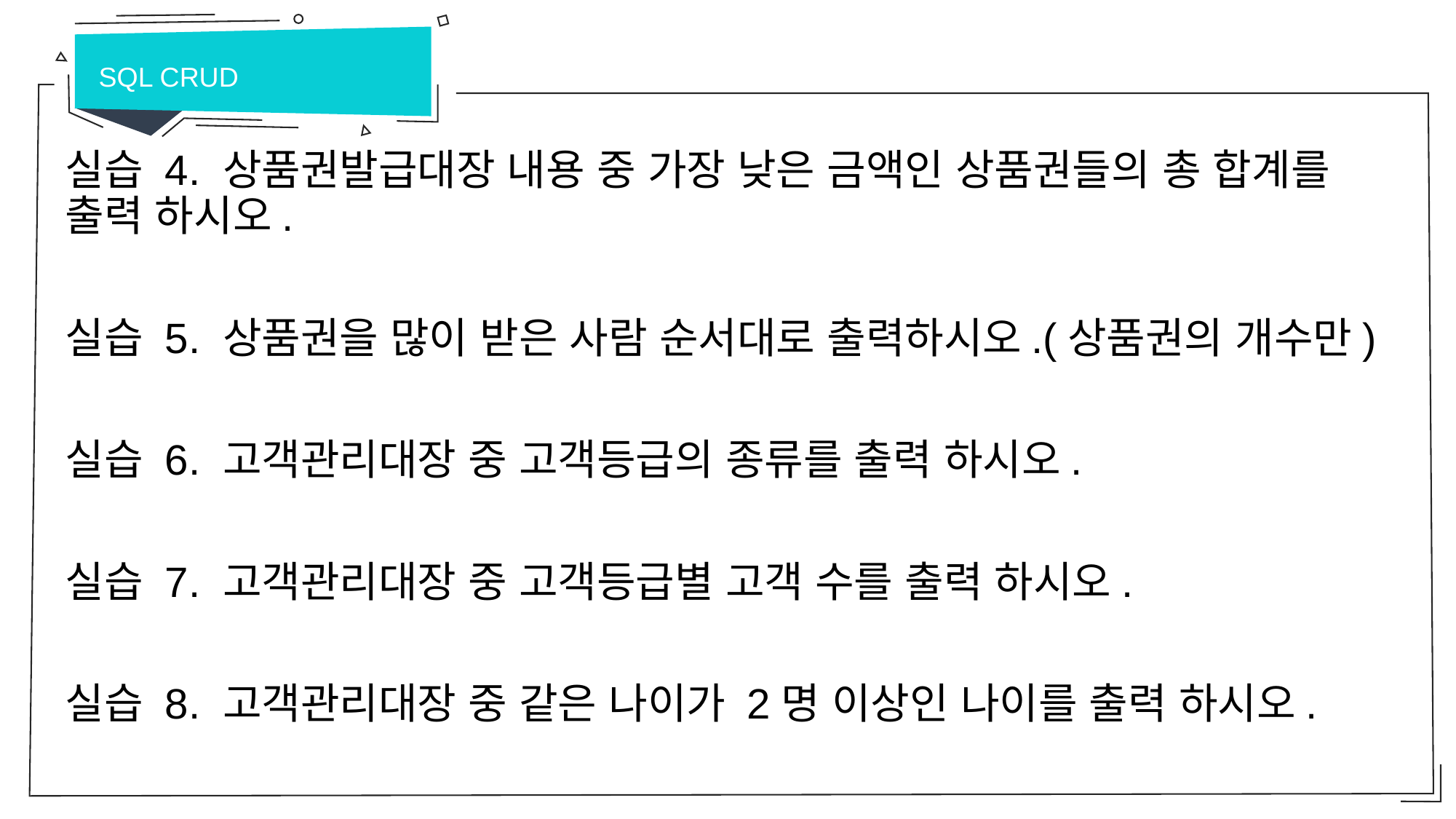

SQL CRUD
실습 4. 상품권발급대장 내용 중 가장 낮은 금액인 상품권들의 총 합계를 출력 하시오.

실습 5. 상품권을 많이 받은 사람 순서대로 출력하시오.(상품권의 개수만)

실습 6. 고객관리대장 중 고객등급의 종류를 출력 하시오.

실습 7. 고객관리대장 중 고객등급별 고객 수를 출력 하시오.

실습 8. 고객관리대장 중 같은 나이가 2명 이상인 나이를 출력 하시오.